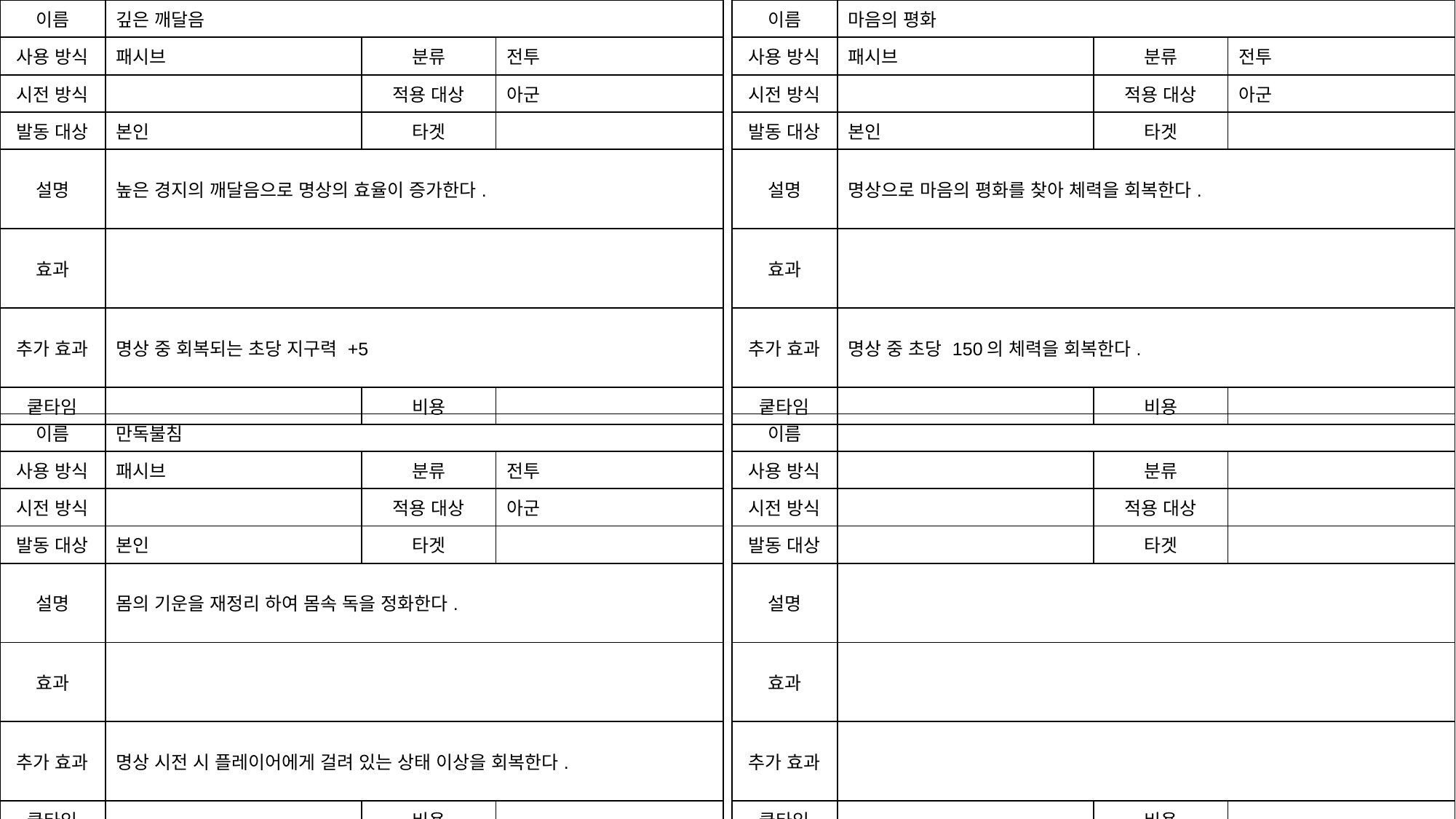

| 이름 | 깊은 깨달음 |  |  |
| --- | --- | --- | --- |
| 사용 방식 | 패시브 | 분류 | 전투 |
| 시전 방식 |  | 적용 대상 | 아군 |
| 발동 대상 | 본인 | 타겟 |  |
| 설명 | 높은 경지의 깨달음으로 명상의 효율이 증가한다. |  |  |
| 효과 |  |  |  |
| 추가 효과 | 명상 중 회복되는 초당 지구력 +5 |  |  |
| 쿹타임 |  | 비용 |  |
| 이름 | 마음의 평화 |  |  |
| --- | --- | --- | --- |
| 사용 방식 | 패시브 | 분류 | 전투 |
| 시전 방식 |  | 적용 대상 | 아군 |
| 발동 대상 | 본인 | 타겟 |  |
| 설명 | 명상으로 마음의 평화를 찾아 체력을 회복한다. |  |  |
| 효과 |  |  |  |
| 추가 효과 | 명상 중 초당 150의 체력을 회복한다. |  |  |
| 쿹타임 |  | 비용 |  |
| 이름 | 만독불침 |  |  |
| --- | --- | --- | --- |
| 사용 방식 | 패시브 | 분류 | 전투 |
| 시전 방식 |  | 적용 대상 | 아군 |
| 발동 대상 | 본인 | 타겟 |  |
| 설명 | 몸의 기운을 재정리 하여 몸속 독을 정화한다. |  |  |
| 효과 |  |  |  |
| 추가 효과 | 명상 시전 시 플레이어에게 걸려 있는 상태 이상을 회복한다. |  |  |
| 쿹타임 |  | 비용 |  |
| 이름 |  |  |  |
| --- | --- | --- | --- |
| 사용 방식 |  | 분류 |  |
| 시전 방식 |  | 적용 대상 |  |
| 발동 대상 |  | 타겟 |  |
| 설명 |  |  |  |
| 효과 |  |  |  |
| 추가 효과 |  |  |  |
| 쿹타임 |  | 비용 |  |